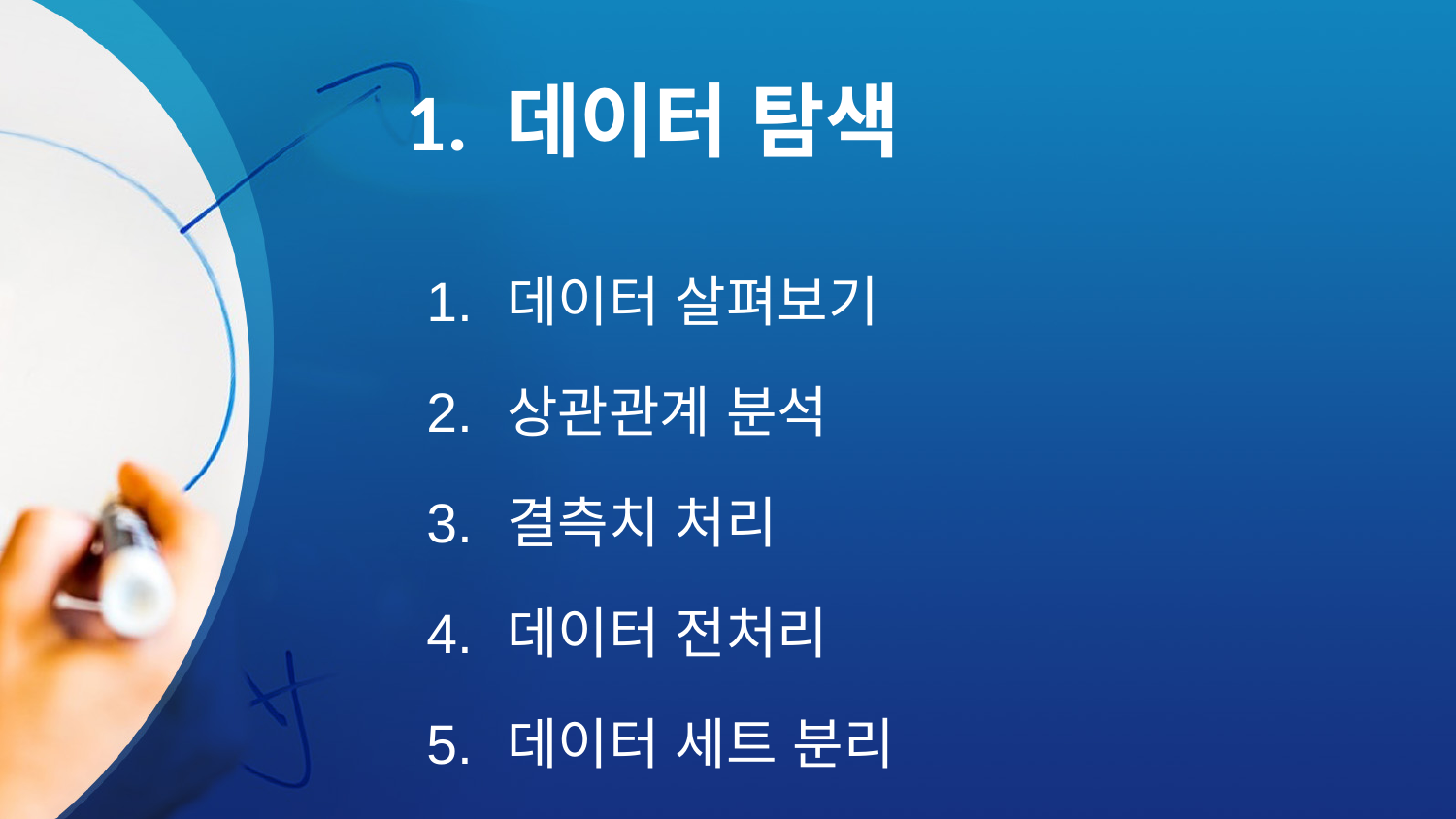

# 1. 데이터 탐색
데이터 살펴보기
상관관계 분석
결측치 처리
데이터 전처리
데이터 세트 분리